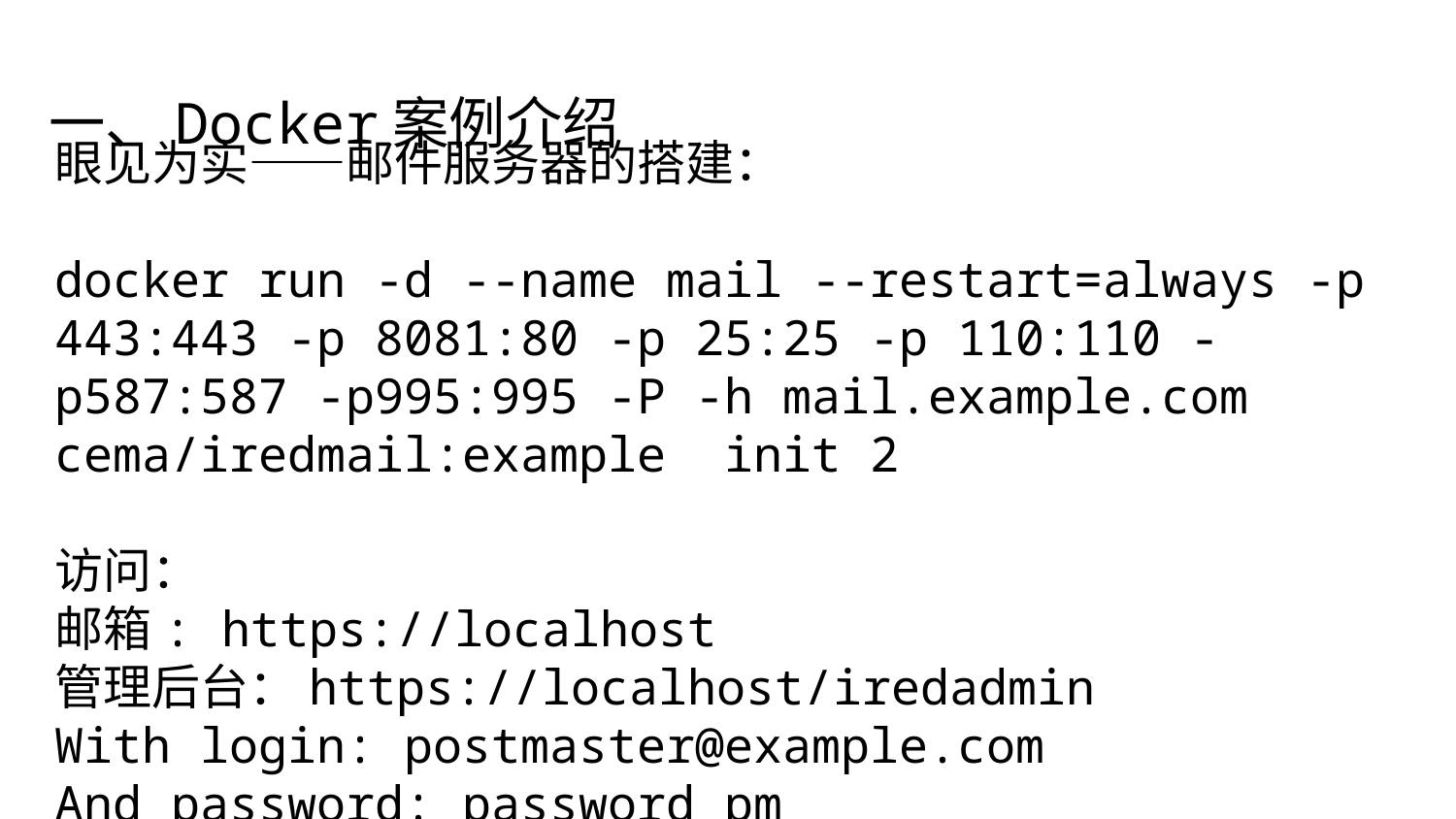

眼见为实——邮件服务器的搭建：

docker run -d --name mail --restart=always -p 443:443 -p 8081:80 -p 25:25 -p 110:110 -p587:587 -p995:995 -P -h mail.example.com cema/iredmail:example  init 2

访问：
邮箱: https://localhost
管理后台：https://localhost/iredadmin
With login: postmaster@example.com
And password: password_pm

一、Docker案例介绍